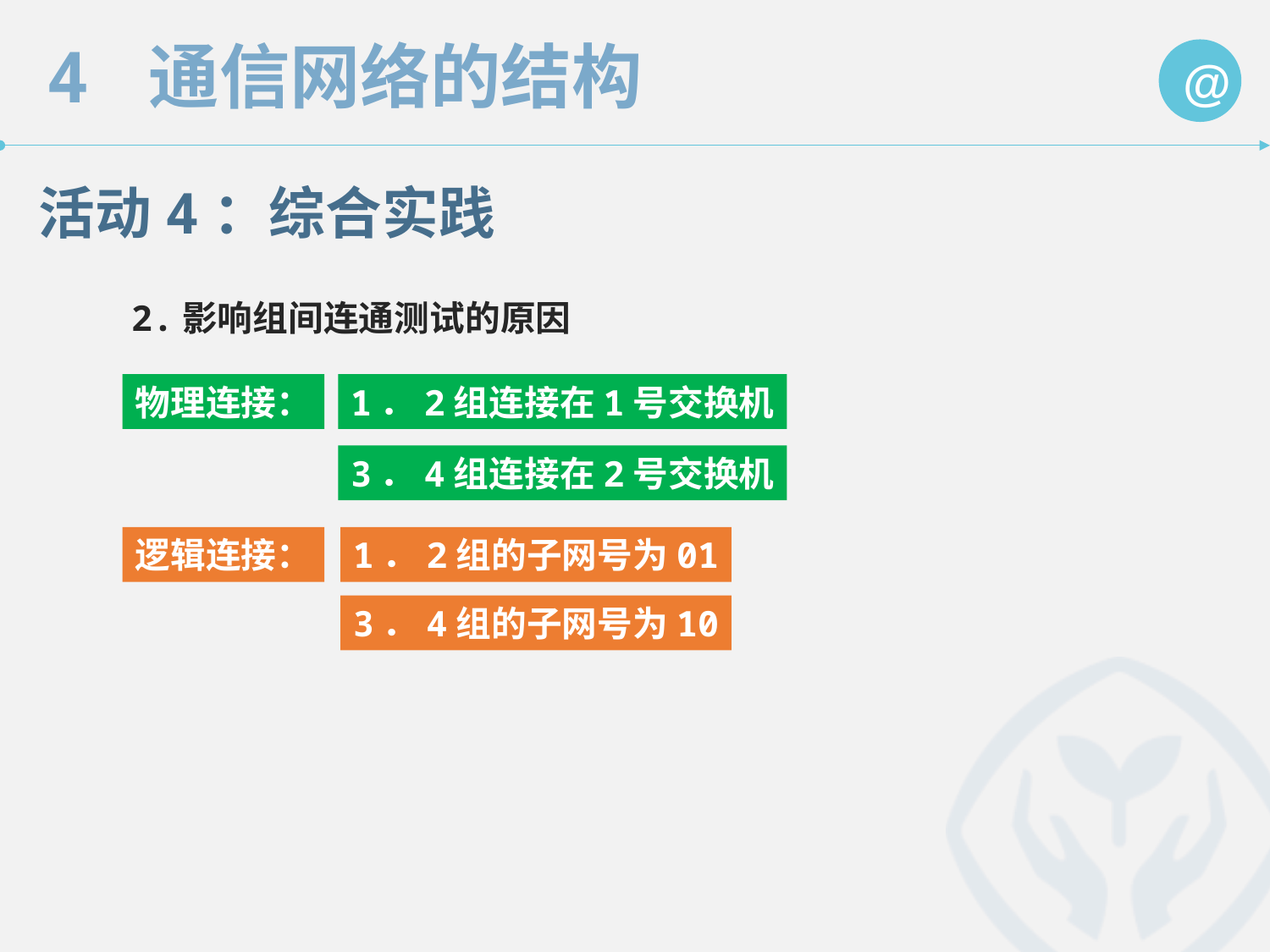

活动4：综合实践
　　2.影响组间连通测试的原因
物理连接：
1．2组连接在1号交换机
3．4组连接在2号交换机
逻辑连接：
1．2组的子网号为01
3．4组的子网号为10